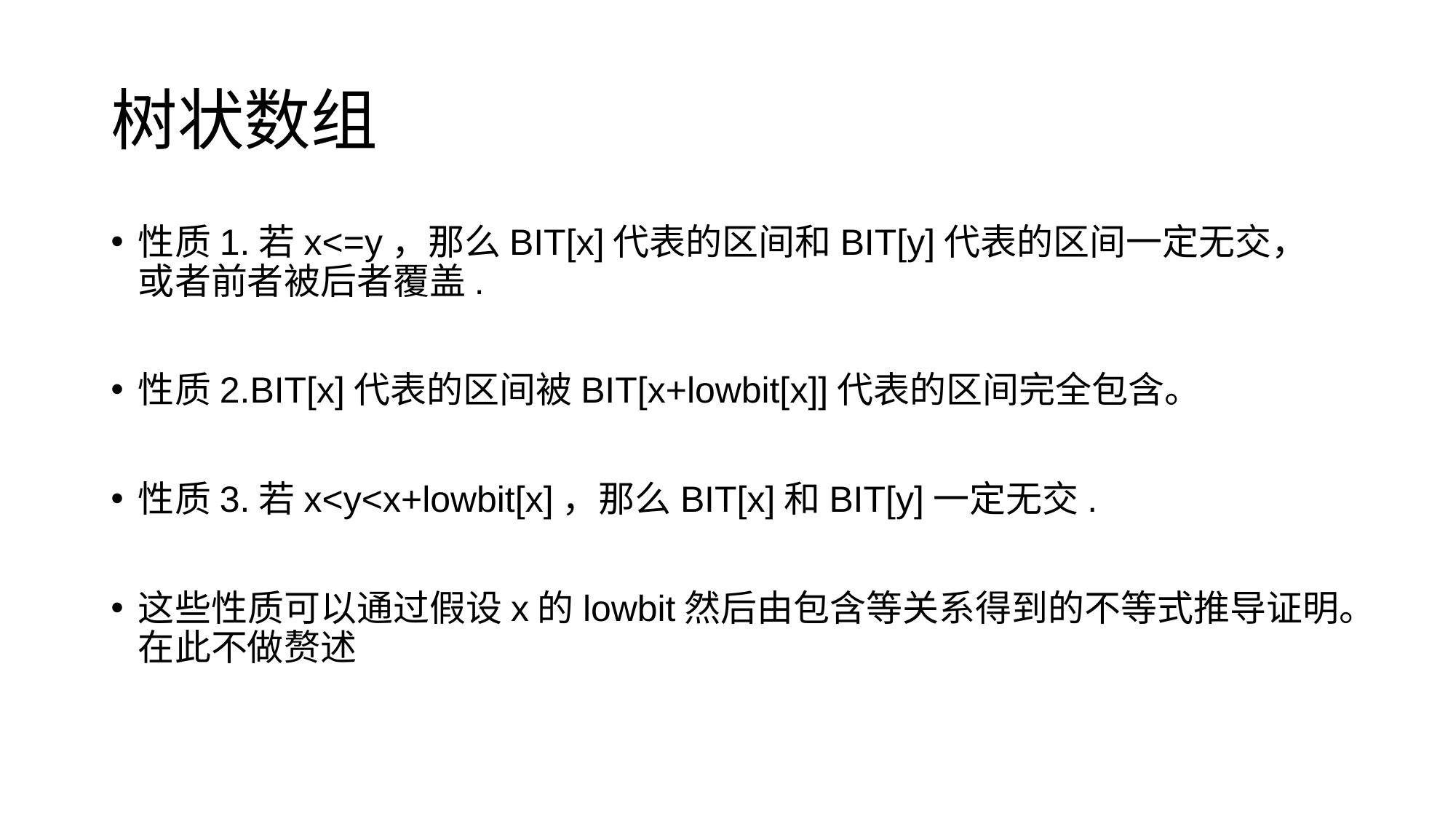

# 树状数组
性质1.若x<=y，那么BIT[x]代表的区间和BIT[y]代表的区间一定无交，或者前者被后者覆盖.

性质2.BIT[x]代表的区间被BIT[x+lowbit[x]]代表的区间完全包含。

性质3.若x<y<x+lowbit[x]，那么BIT[x]和BIT[y]一定无交.

这些性质可以通过假设x的lowbit然后由包含等关系得到的不等式推导证明。在此不做赘述